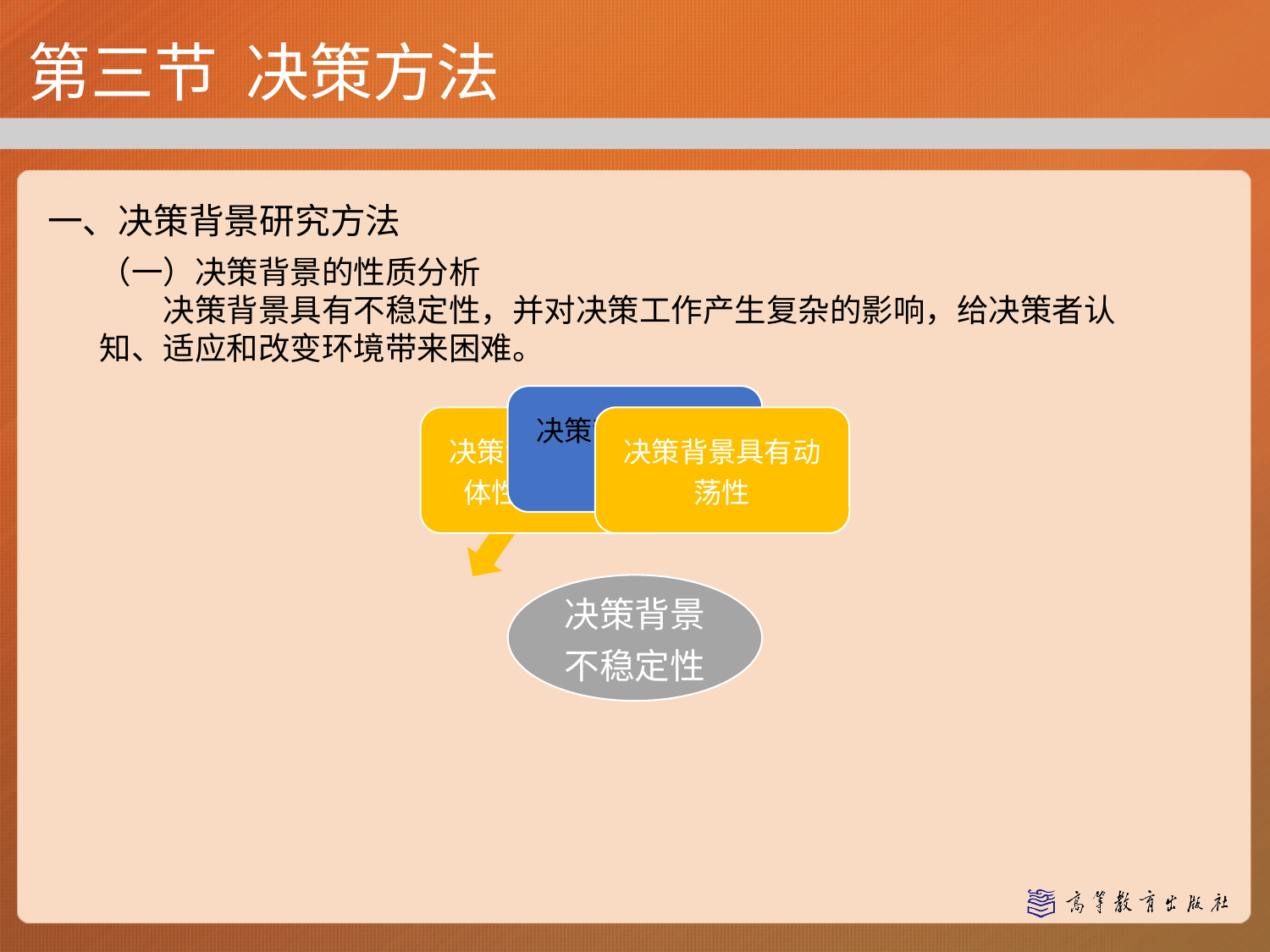

第三节  决策方法
一、决策背景研究方法
（一）决策背景的性质分析
决策背景具有不稳定性，并对决策工作产生复杂的影响，给决策者认知、适应和改变环境带来困难。
决策背景不稳定性